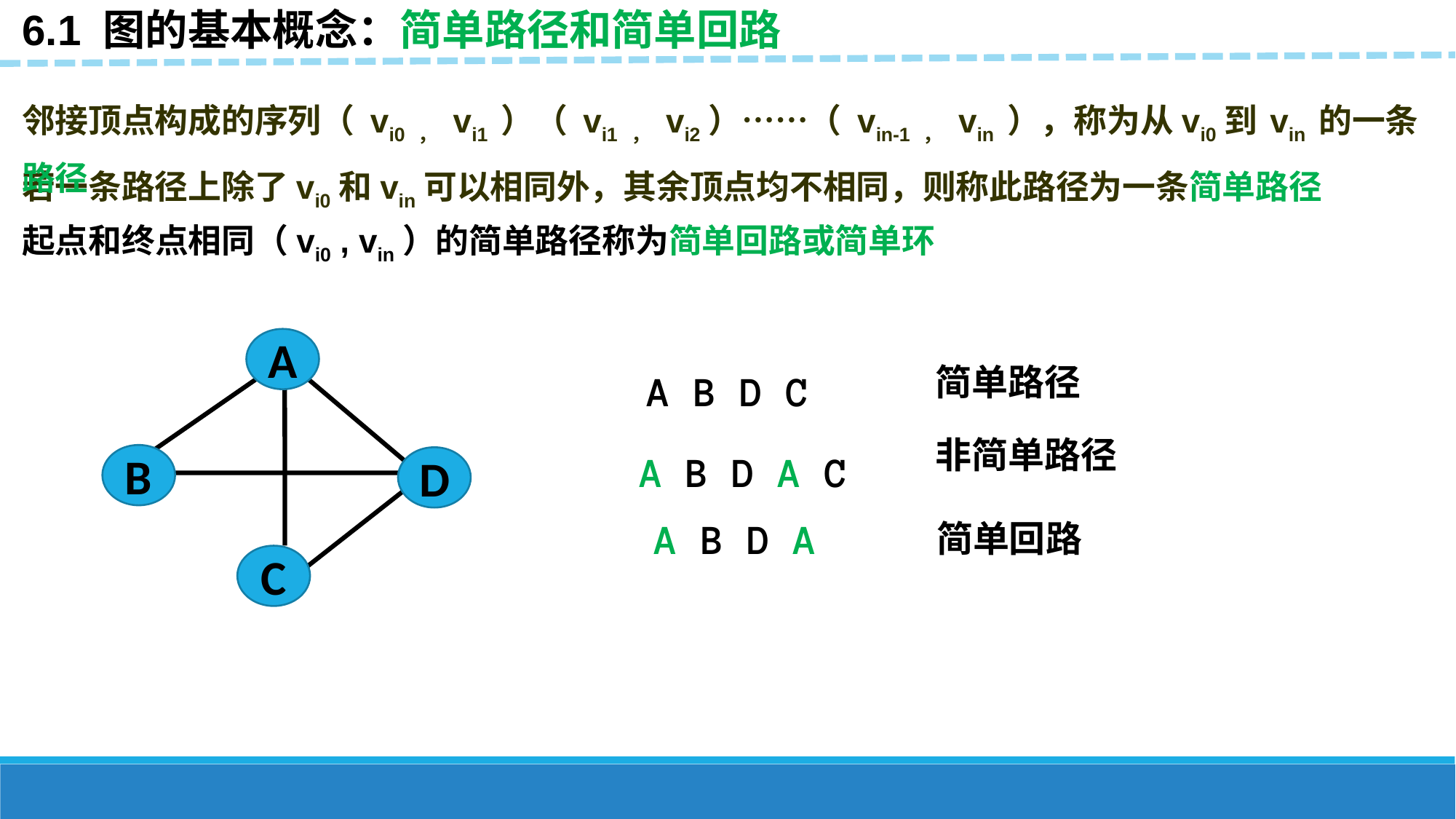

6.1 图的基本概念：简单路径和简单回路
邻接顶点构成的序列（ vi0 ， vi1 ）（ vi1 ， vi2）……（ vin-1 ， vin ），称为从vi0到 vin 的一条路径
若一条路径上除了vi0和vin可以相同外，其余顶点均不相同，则称此路径为一条简单路径
起点和终点相同（vi0 , vin）的简单路径称为简单回路或简单环
A
简单路径
A B D C

非简单路径
A B D A C
B
D

A B D A
简单回路
C